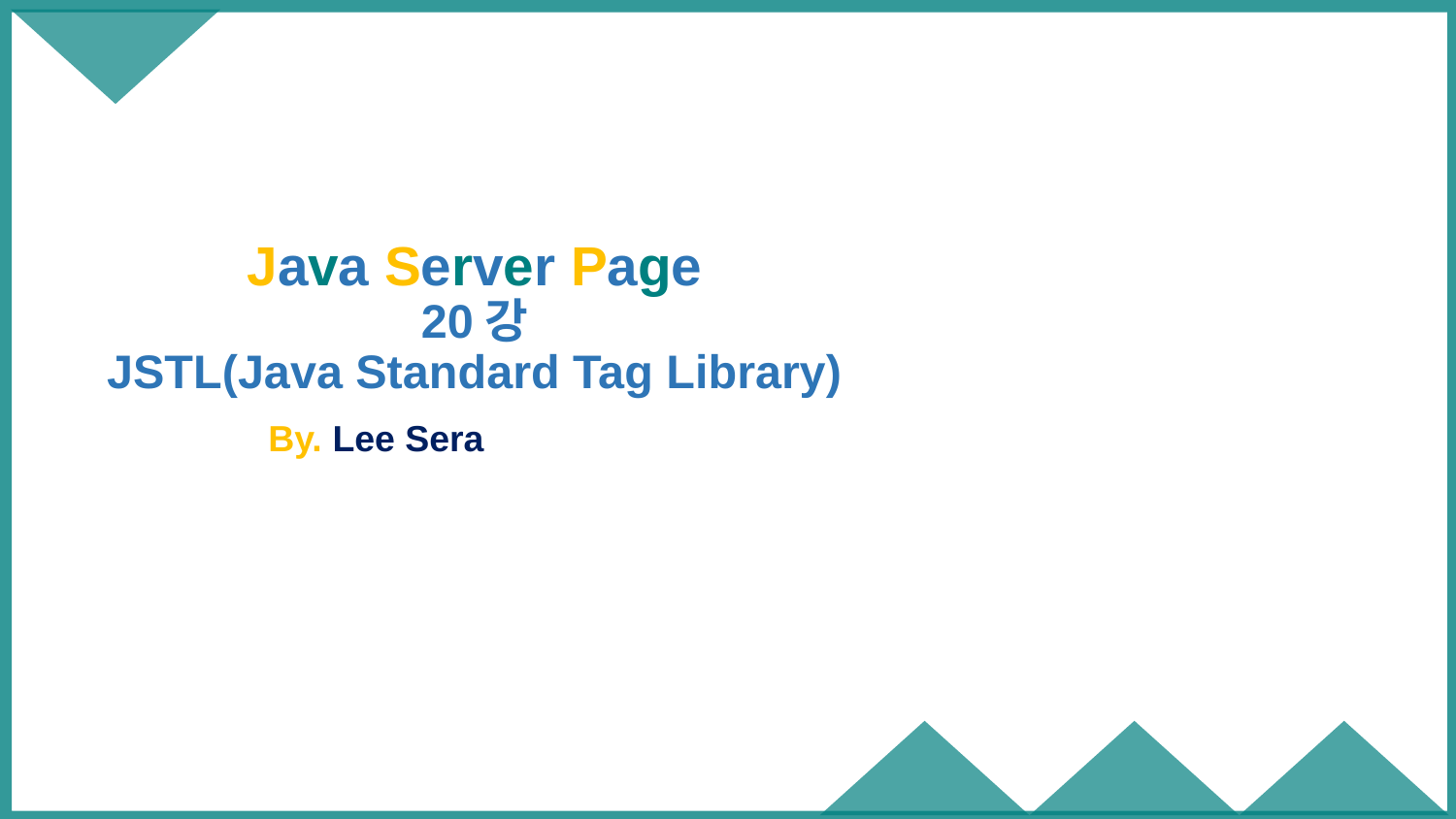

# Java Server Page 20강 JSTL(Java Standard Tag Library)
By. Lee Sera